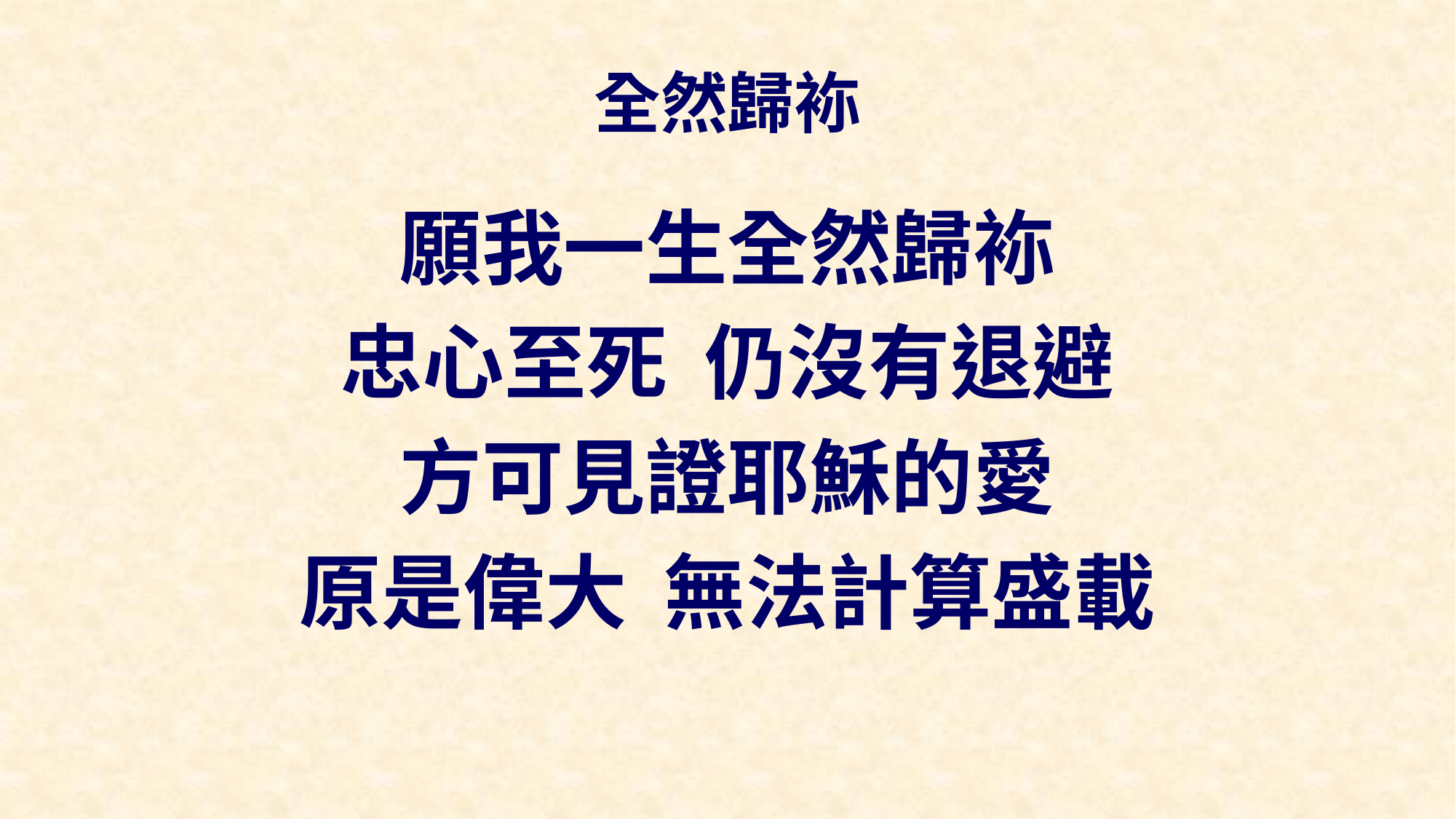

# 全然歸袮
願我一生全然歸袮
忠心至死  仍沒有退避
方可見證耶穌的愛
原是偉大  無法計算盛載